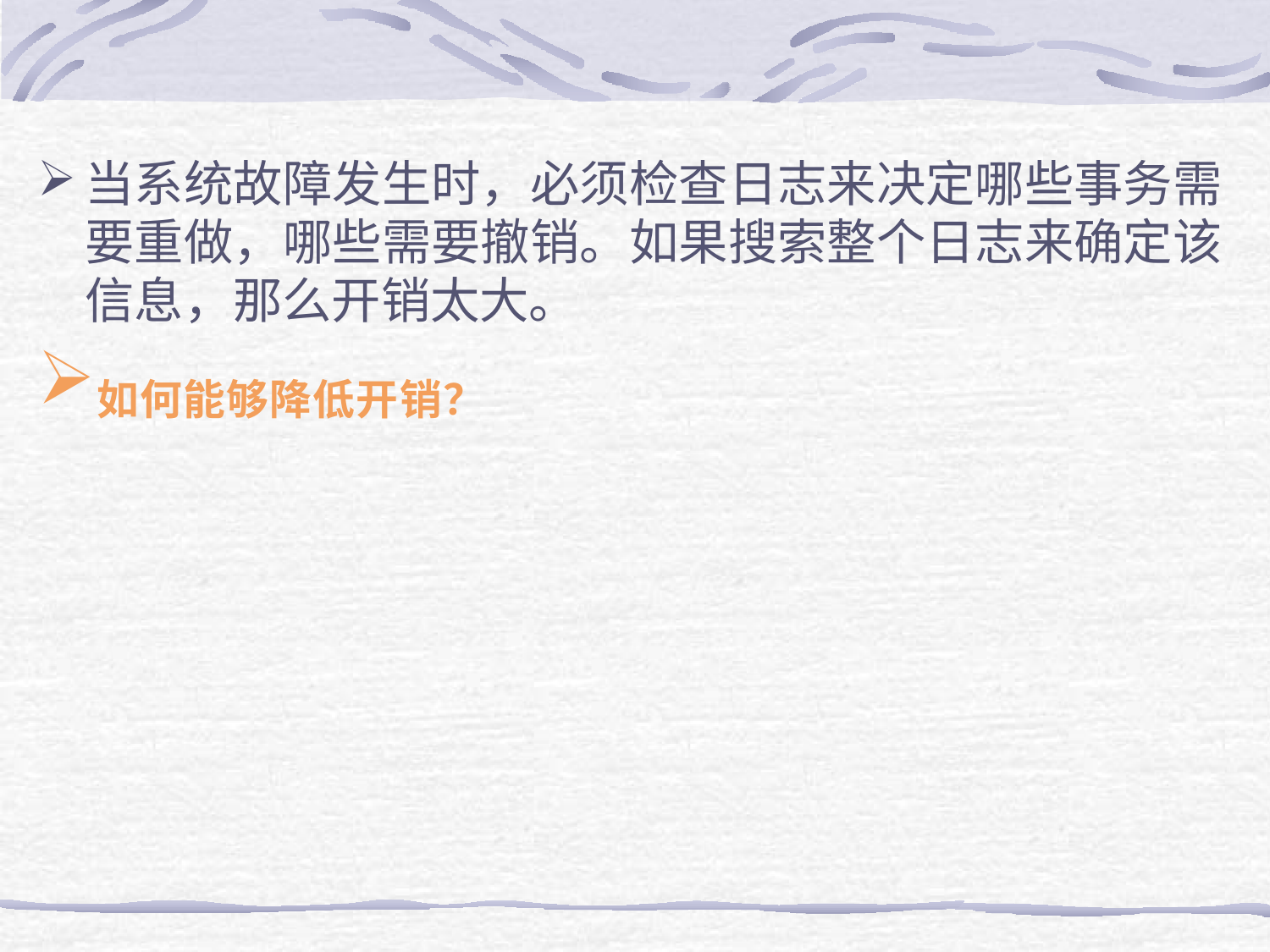

当系统故障发生时，必须检查日志来决定哪些事务需 要重做，哪些需要撤销。如果搜索整个日志来确定该 信息，那么开销太大。
如何能够降低开销？